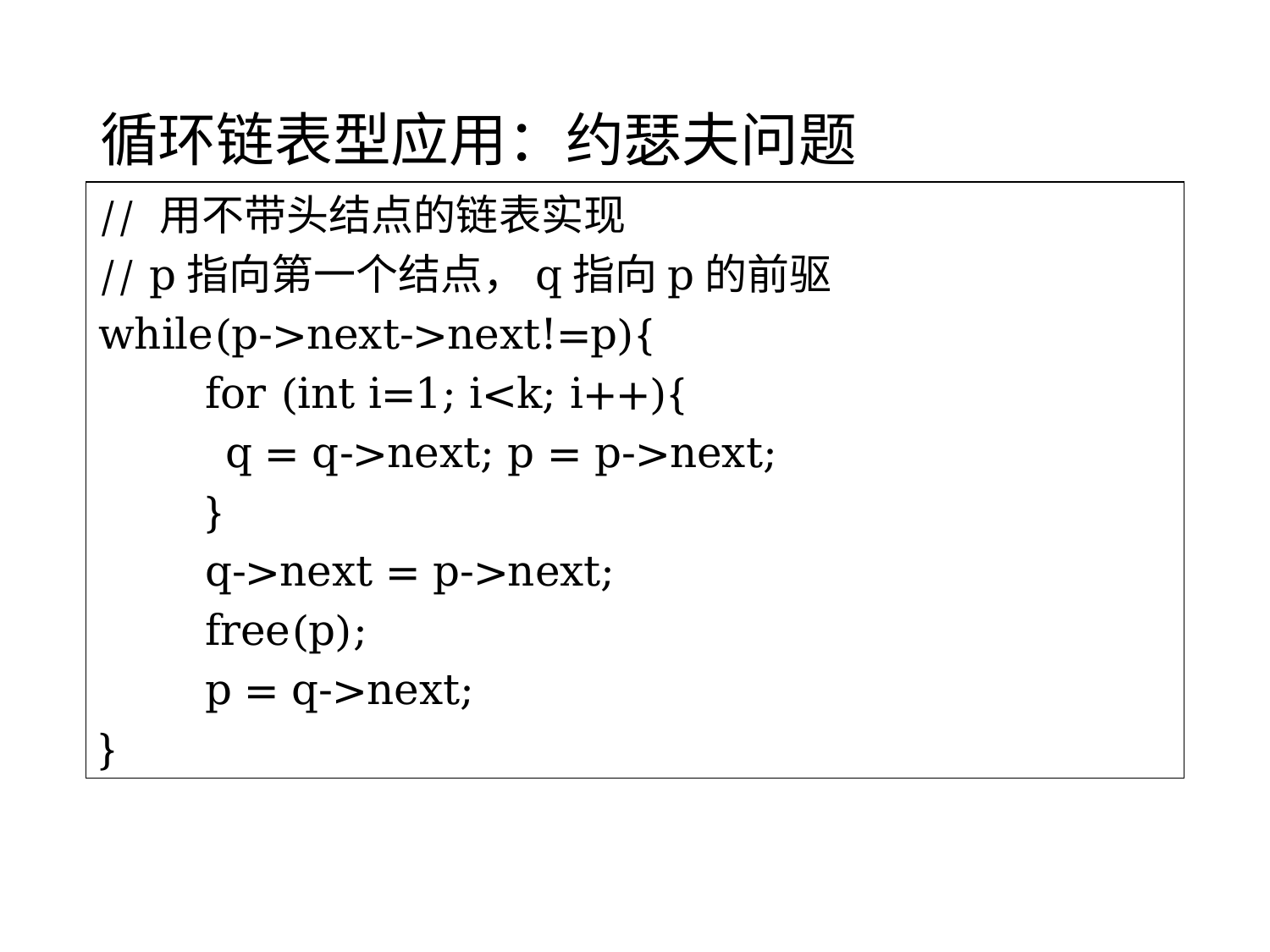

# 循环链表型应用：约瑟夫问题
// 用不带头结点的链表实现
// p指向第一个结点，q指向p的前驱
while(p->next->next!=p){
        for (int i=1; i<k; i++){
	q = q->next; p = p->next;
        }
        q->next = p->next;
        free(p);
        p = q->next;
}